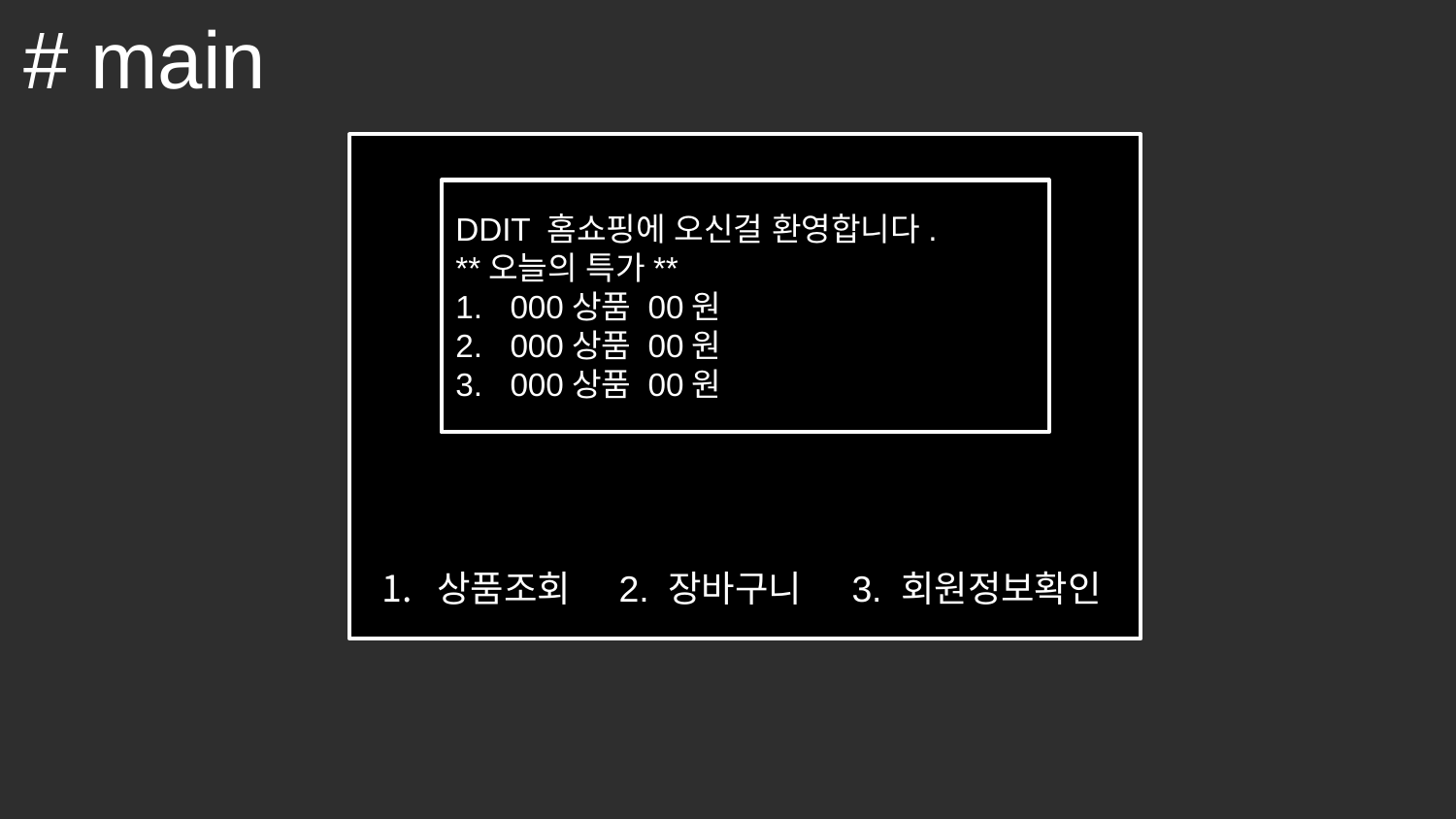

# main

DDIT 홈쇼핑에 오신걸 환영합니다.
**오늘의 특가**
000상품 00원
000상품 00원
000상품 00원
상품조회
2. 장바구니
3. 회원정보확인